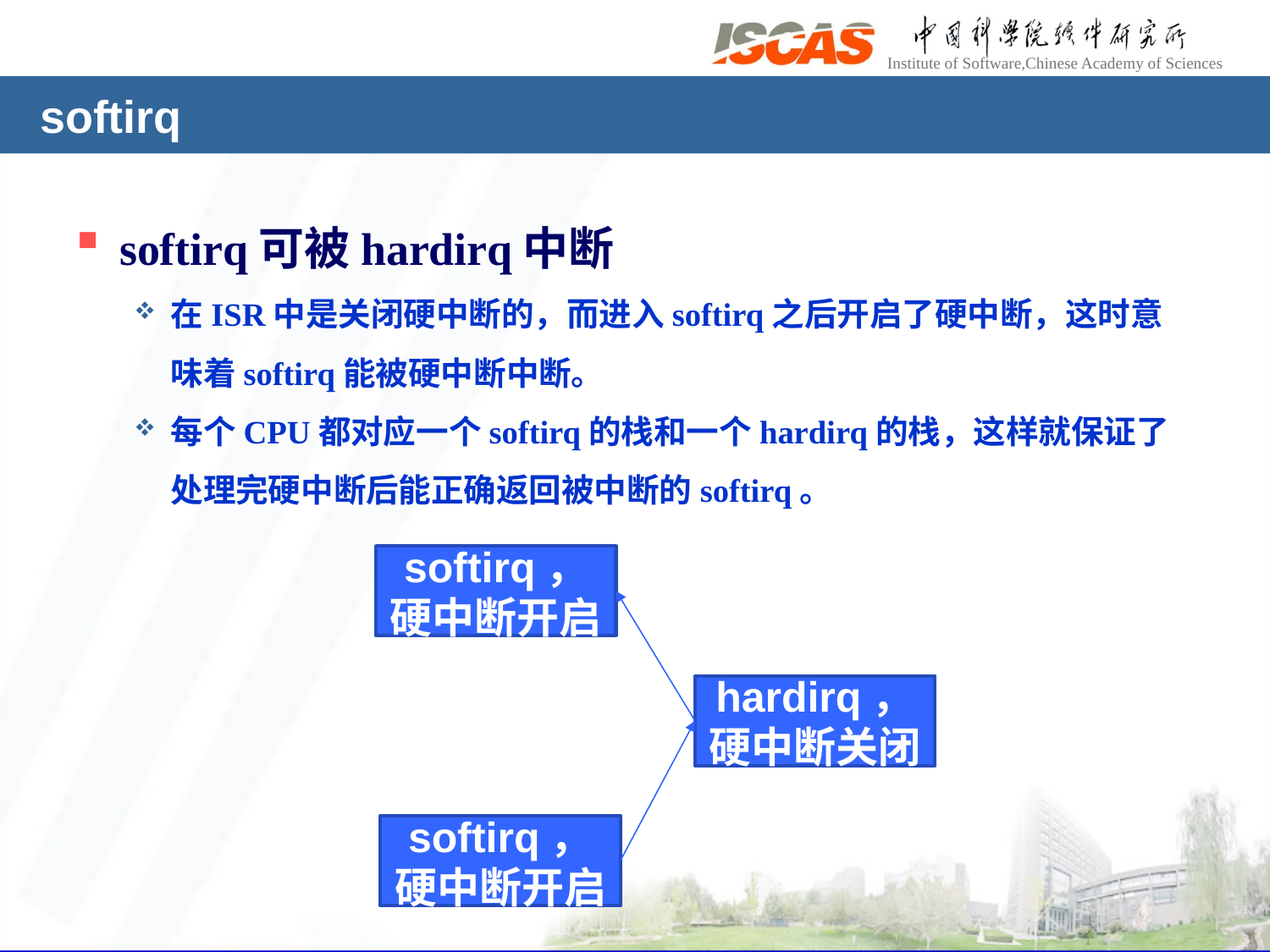

# softirq
softirq可被hardirq中断
在ISR中是关闭硬中断的，而进入softirq之后开启了硬中断，这时意味着softirq能被硬中断中断。
每个CPU都对应一个softirq的栈和一个hardirq的栈，这样就保证了处理完硬中断后能正确返回被中断的softirq。

softirq，硬中断开启
hardirq，硬中断关闭
softirq，硬中断开启